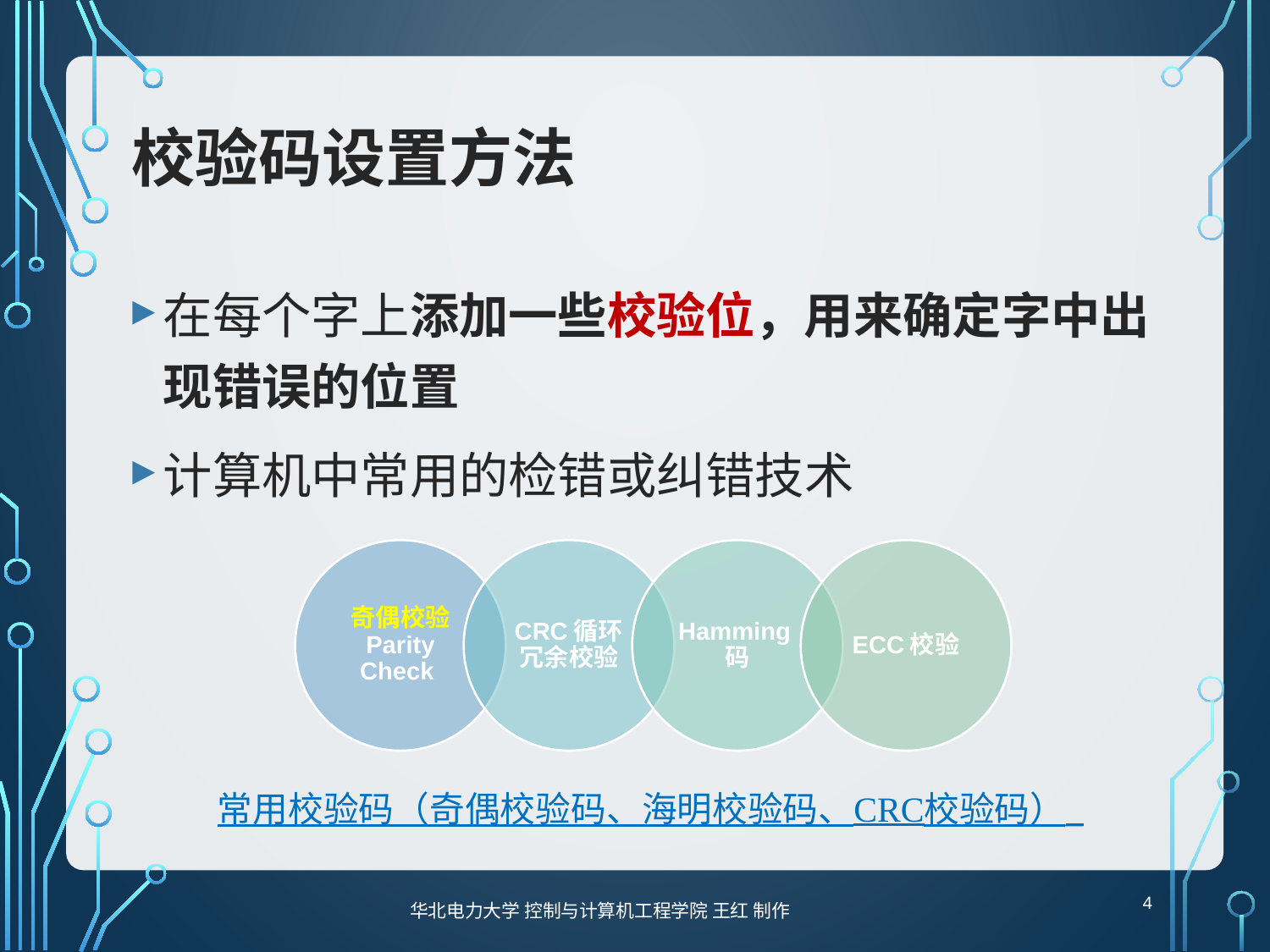

# 校验码设置方法
在每个字上添加一些校验位，用来确定字中出现错误的位置
计算机中常用的检错或纠错技术

奇偶校验
Parity Check
CRC循环冗余校验
Hamming码
ECC校验
常用校验码（奇偶校验码、海明校验码、CRC校验码）_
华北电力大学 控制与计算机工程学院 王红 制作
4